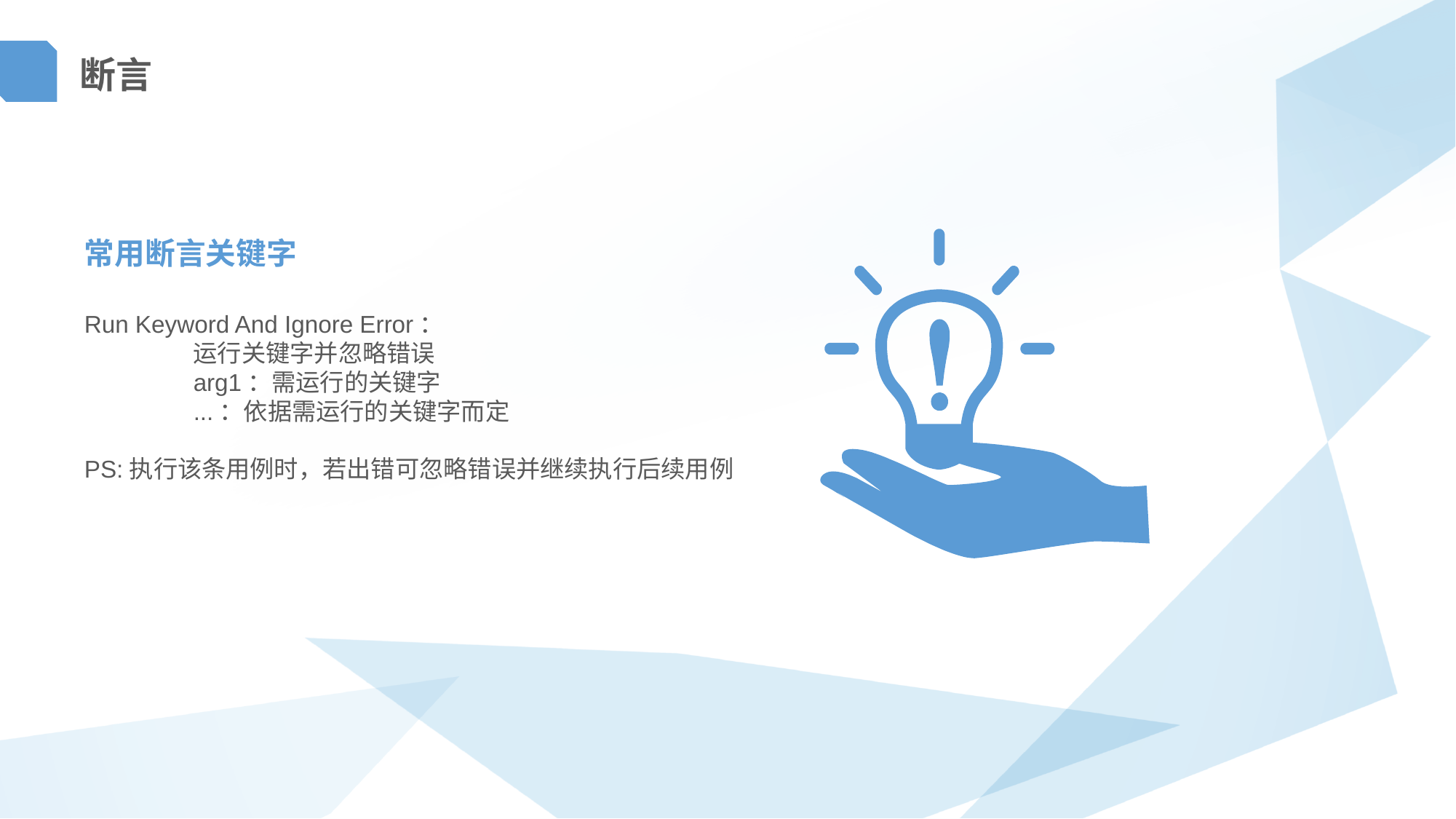

断言
常用断言关键字

Run Keyword And Ignore Error：
	运行关键字并忽略错误
	arg1：需运行的关键字
	...：依据需运行的关键字而定

PS:执行该条用例时，若出错可忽略错误并继续执行后续用例